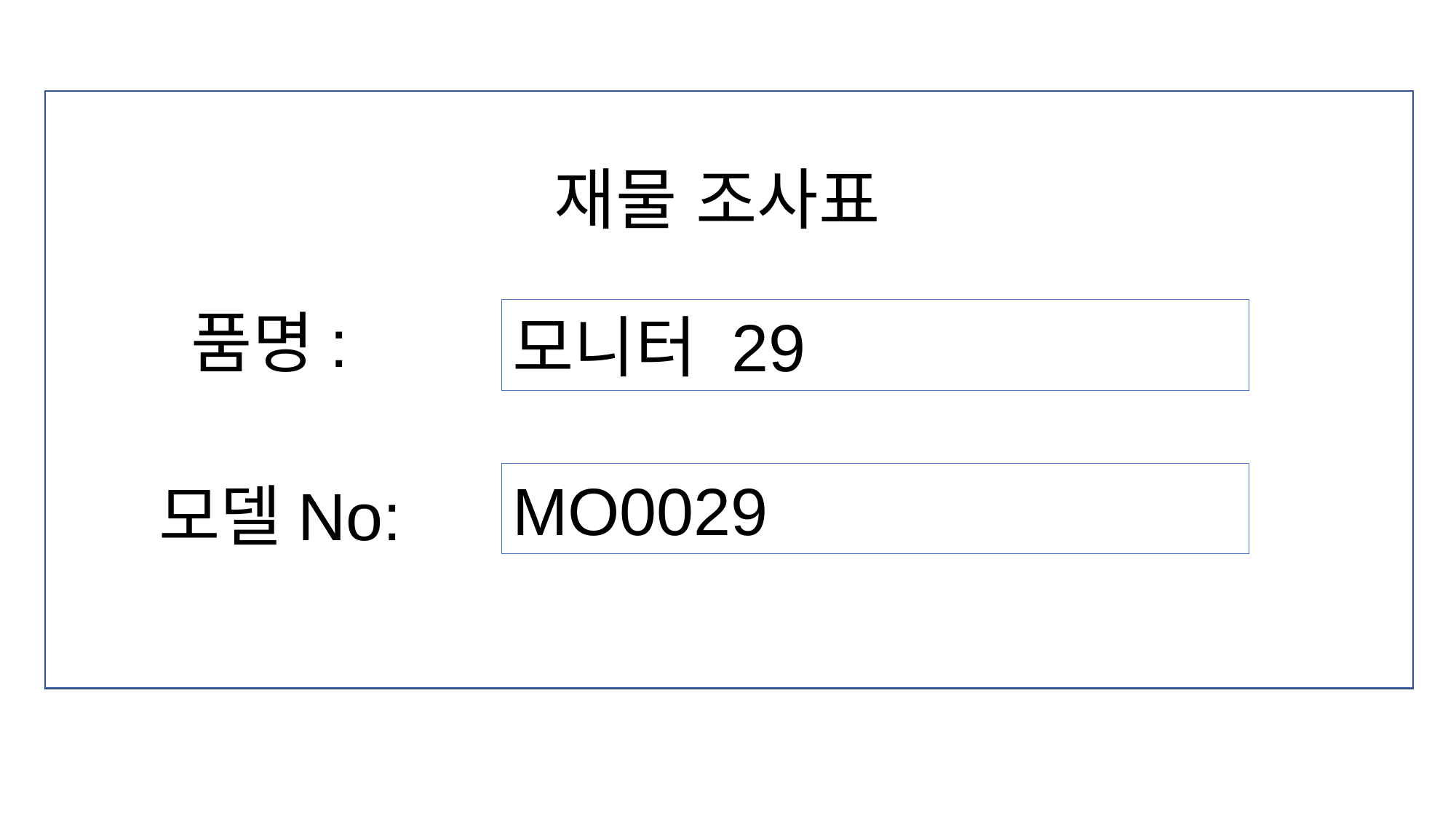

재물 조사표
품명:
모니터 29
MO0029
모델No: